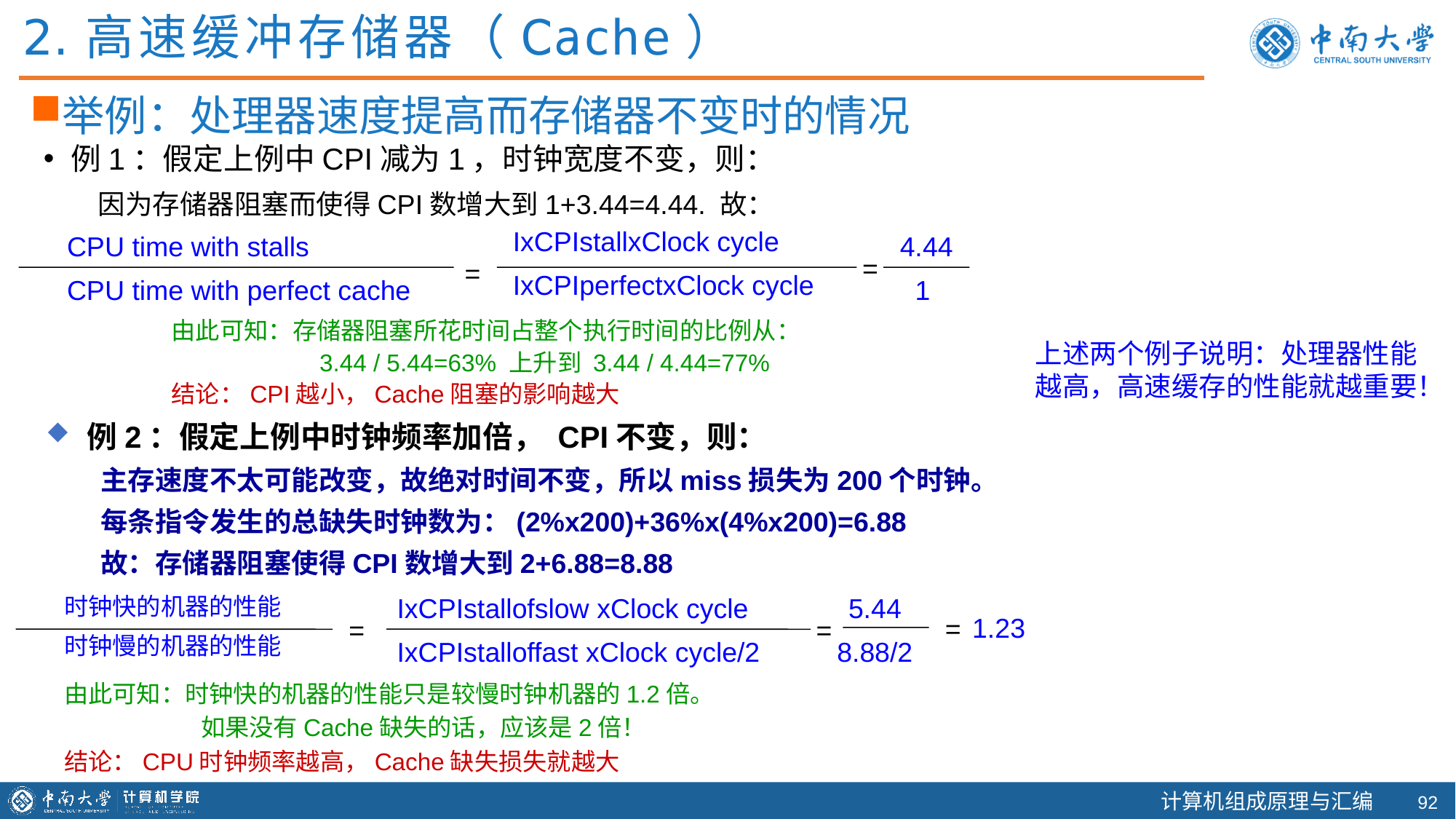

2.高速缓冲存储器（Cache）

举例：处理器速度提高而存储器不变时的情况
例1：假定上例中CPI减为1，时钟宽度不变，则：
因为存储器阻塞而使得CPI数增大到1+3.44=4.44. 故：

IxCPIstallxClock cycle
IxCPIperfectxClock cycle
CPU time with stalls
CPU time with perfect cache
4.44
1
=
=

由此可知：存储器阻塞所花时间占整个执行时间的比例从：
                      3.44 / 5.44=63% 上升到 3.44 / 4.44=77%
结论：CPI越小，Cache阻塞的影响越大
上述两个例子说明：处理器性能越高，高速缓存的性能就越重要！
例2：假定上例中时钟频率加倍， CPI不变，则：
主存速度不太可能改变，故绝对时间不变，所以miss损失为200个时钟。
每条指令发生的总缺失时钟数为：(2%x200)+36%x(4%x200)=6.88
故：存储器阻塞使得CPI数增大到2+6.88=8.88

时钟快的机器的性能
时钟慢的机器的性能
IxCPIstallofslow xClock cycle
IxCPIstalloffast xClock cycle/2
5.44
8.88/2
1.23
=
=
=

由此可知：时钟快的机器的性能只是较慢时钟机器的1.2倍。
	    如果没有Cache缺失的话，应该是2倍！
结论：CPU时钟频率越高，Cache缺失损失就越大
92